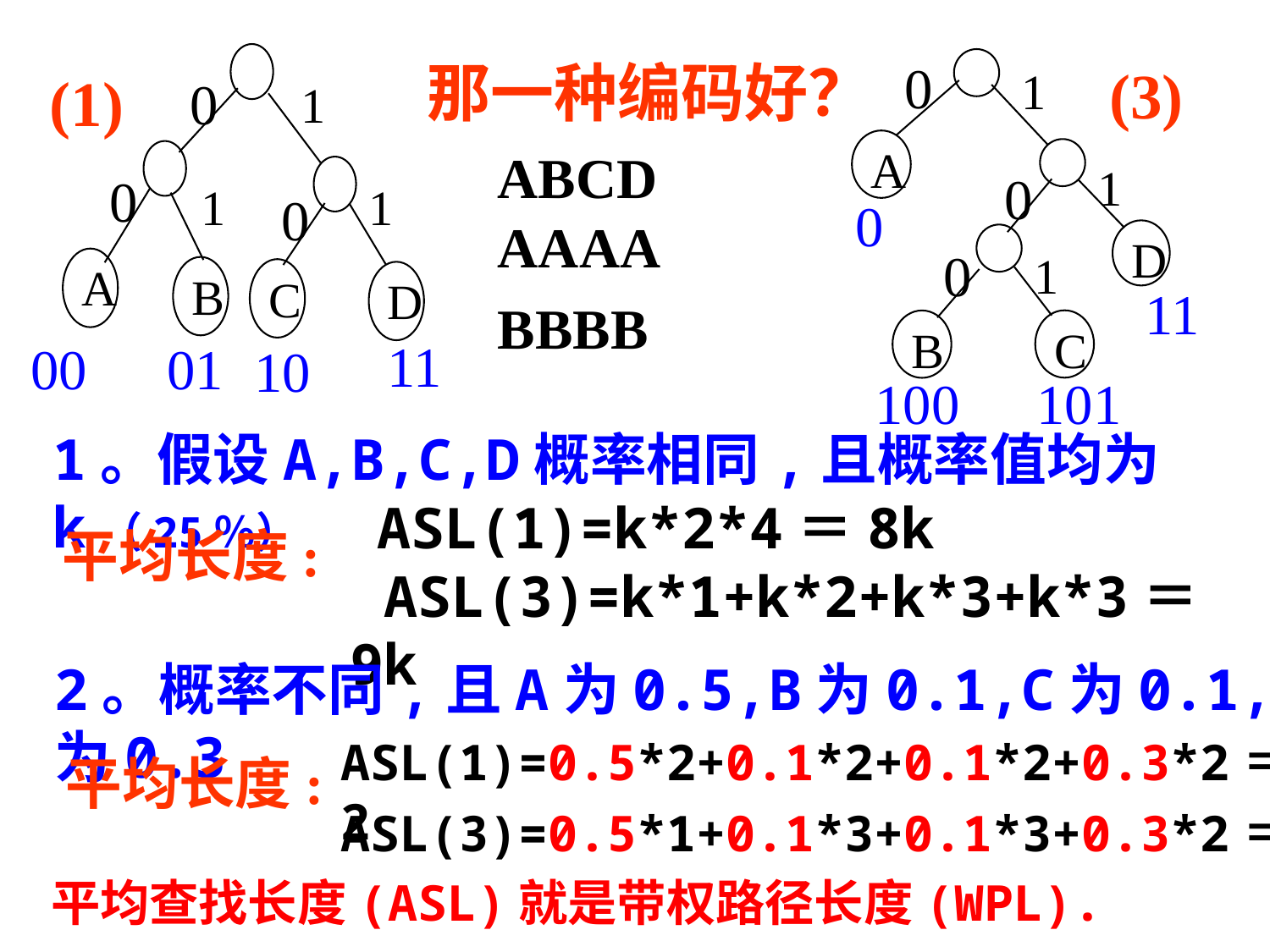

(1)
0
1

0
1
1
0

A

B

C

D
11
00
01
10
那一种编码好？
0

1

A

1
0

0

D

0
1

11

C

B
100
101
(3)
ABCD
AAAA
BBBB
1。假设A,B,C,D概率相同,且概率值均为k（25％）
 ASL(1)=k*2*4＝8k
平均长度:
 ASL(3)=k*1+k*2+k*3+k*3＝9k
2。概率不同,且A为0.5,B为0.1,C为0.1,D为0.3
ASL(1)=0.5*2+0.1*2+0.1*2+0.3*2＝2
平均长度:
ASL(3)=0.5*1+0.1*3+0.1*3+0.3*2＝1.7
平均查找长度(ASL)就是带权路径长度(WPL).